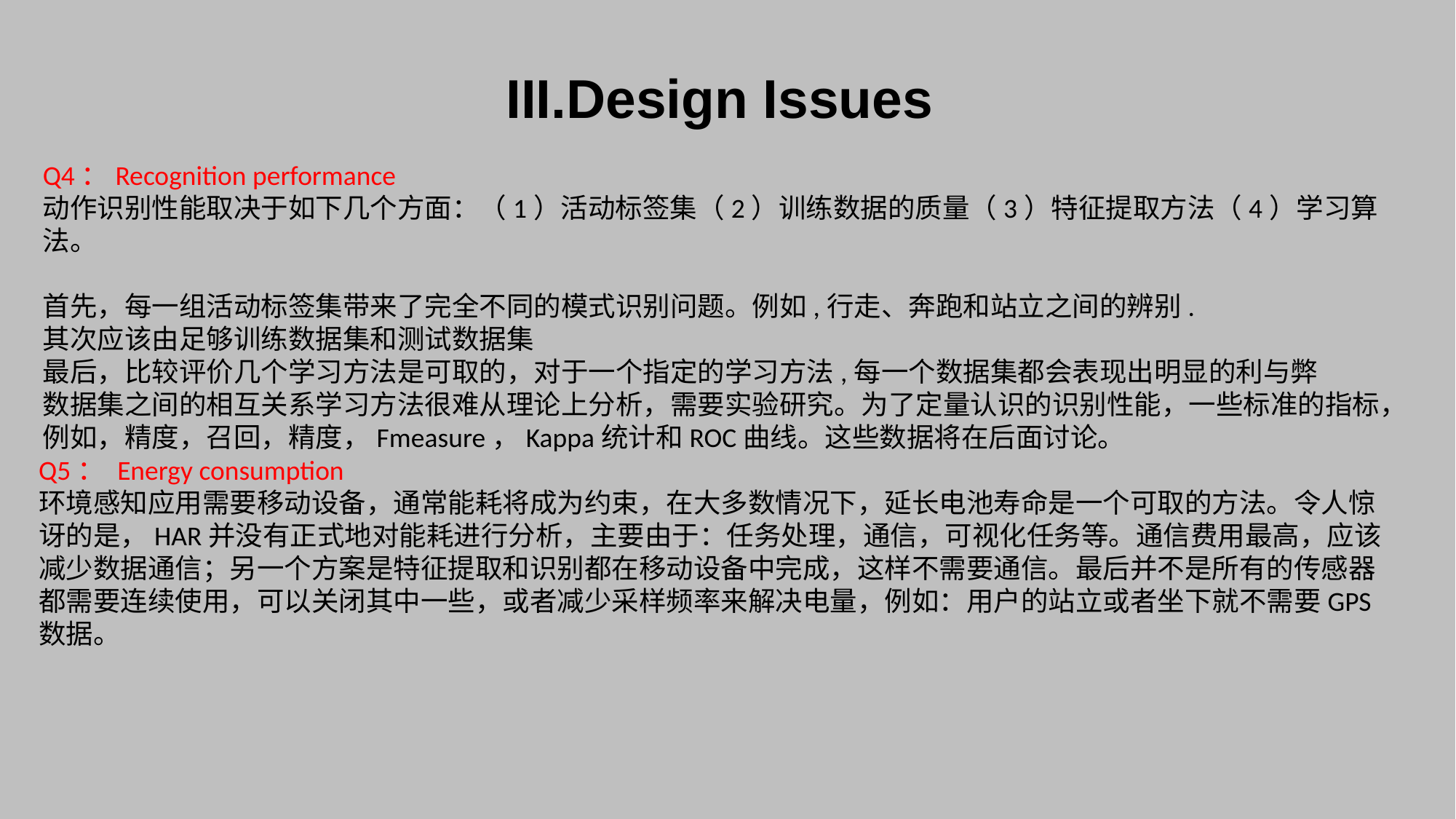

III.Design Issues
Q4：Recognition performance
动作识别性能取决于如下几个方面：（1）活动标签集（2）训练数据的质量（3）特征提取方法（4）学习算法。

首先，每一组活动标签集带来了完全不同的模式识别问题。例如,行走、奔跑和站立之间的辨别.
其次应该由足够训练数据集和测试数据集
最后，比较评价几个学习方法是可取的，对于一个指定的学习方法,每一个数据集都会表现出明显的利与弊
数据集之间的相互关系学习方法很难从理论上分析，需要实验研究。为了定量认识的识别性能，一些标准的指标，例如，精度，召回，精度，Fmeasure，Kappa统计和ROC曲线。这些数据将在后面讨论。
Q5： Energy consumption
环境感知应用需要移动设备，通常能耗将成为约束，在大多数情况下，延长电池寿命是一个可取的方法。令人惊讶的是，HAR并没有正式地对能耗进行分析，主要由于：任务处理，通信，可视化任务等。通信费用最高，应该减少数据通信；另一个方案是特征提取和识别都在移动设备中完成，这样不需要通信。最后并不是所有的传感器都需要连续使用，可以关闭其中一些，或者减少采样频率来解决电量，例如：用户的站立或者坐下就不需要GPS数据。